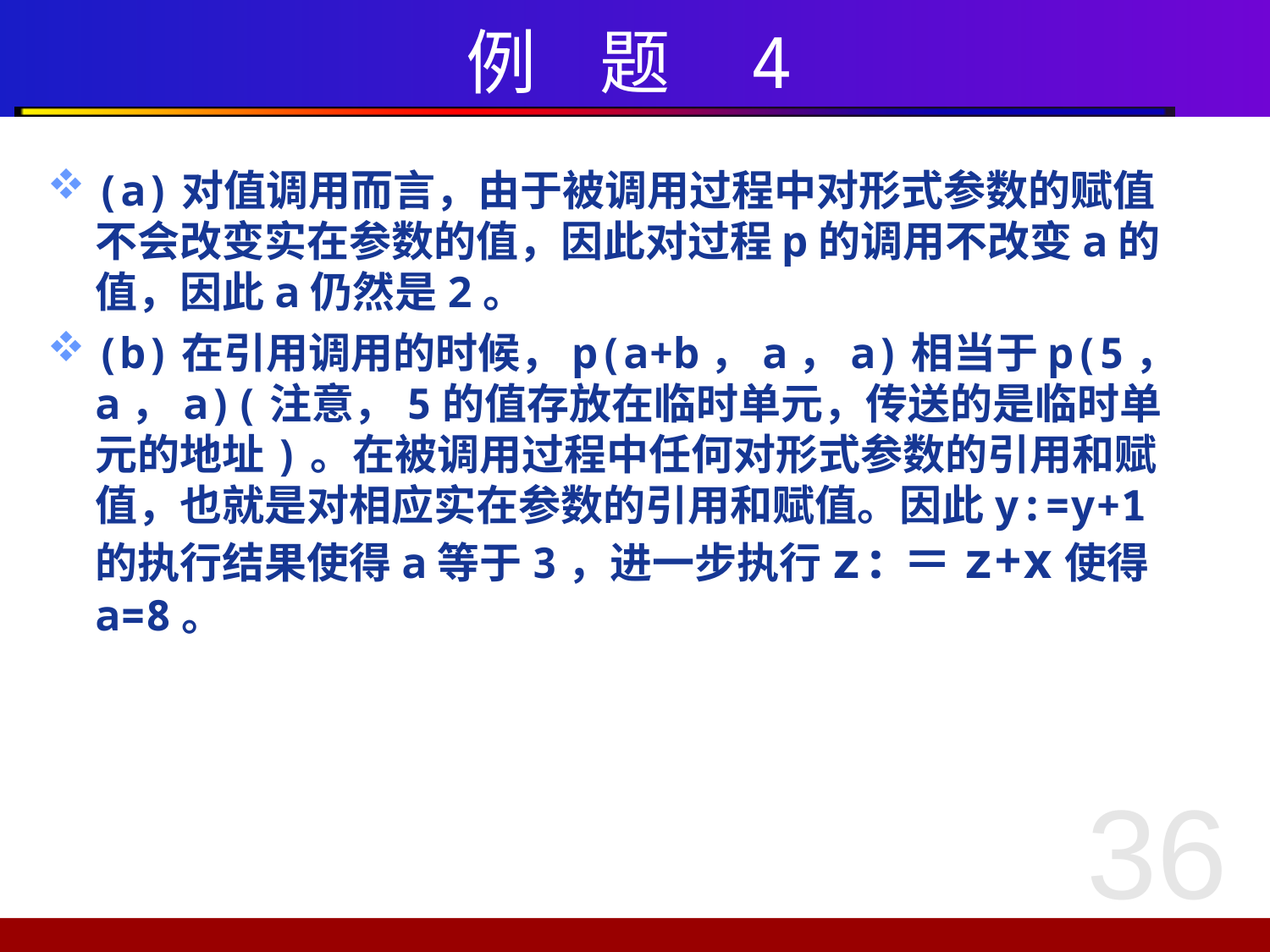

# 例    题    4
(a)对值调用而言，由于被调用过程中对形式参数的赋值不会改变实在参数的值，因此对过程p的调用不改变a的值，因此a仍然是2。
(b)在引用调用的时候，p(a+b，a，a)相当于p(5，a，a)(注意，5的值存放在临时单元，传送的是临时单元的地址)。在被调用过程中任何对形式参数的引用和赋值，也就是对相应实在参数的引用和赋值。因此y:=y+1的执行结果使得a等于3，进一步执行z:＝z+x使得a=8。

36